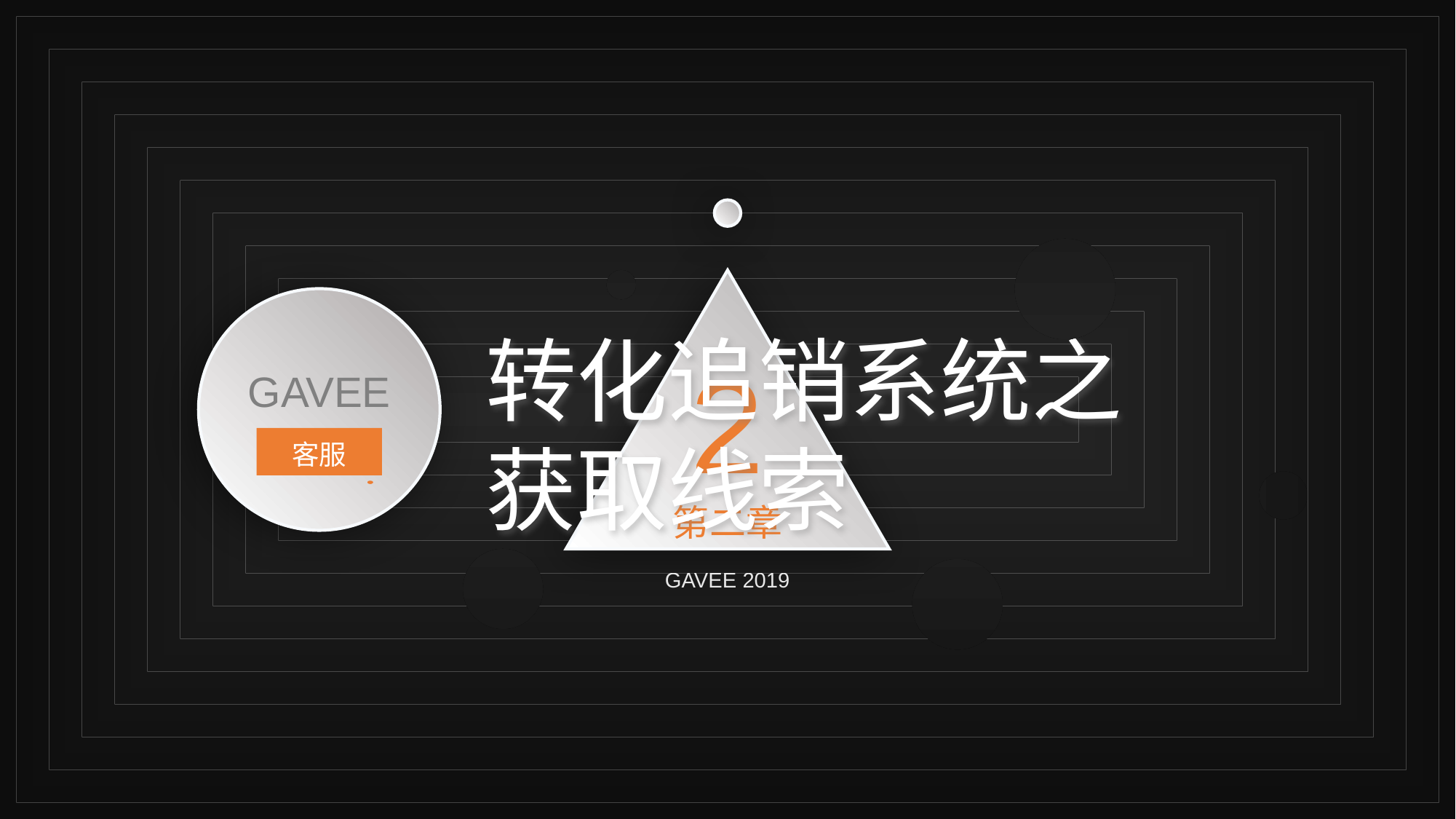

2
第二章

转化追销系统之
获取线索
GAVEE

客服

GAVEE 2019